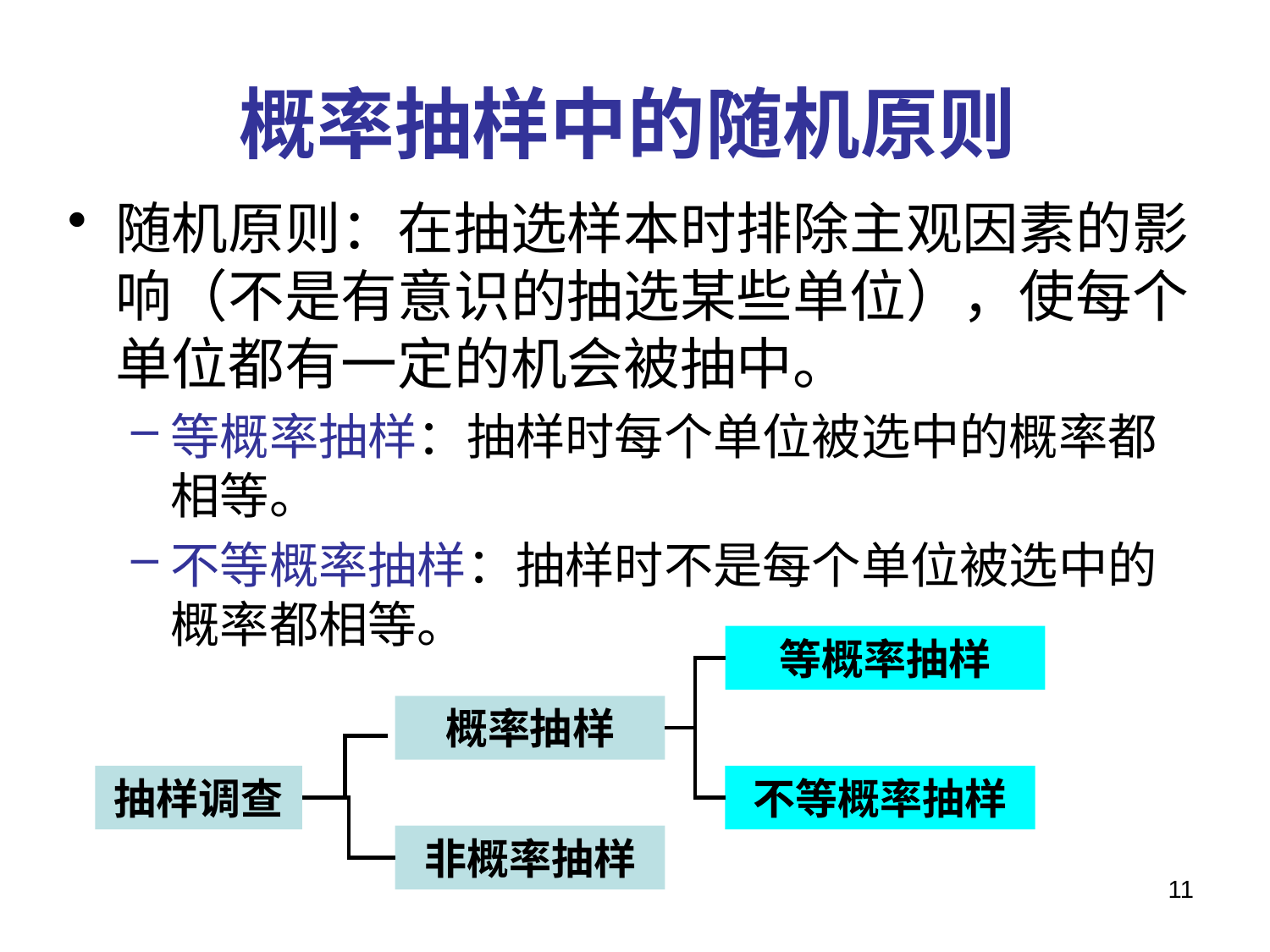

# 概率抽样中的随机原则
随机原则：在抽选样本时排除主观因素的影响（不是有意识的抽选某些单位），使每个单位都有一定的机会被抽中。
等概率抽样：抽样时每个单位被选中的概率都相等。
不等概率抽样：抽样时不是每个单位被选中的概率都相等。
等概率抽样
概率抽样
抽样调查
不等概率抽样
非概率抽样
11